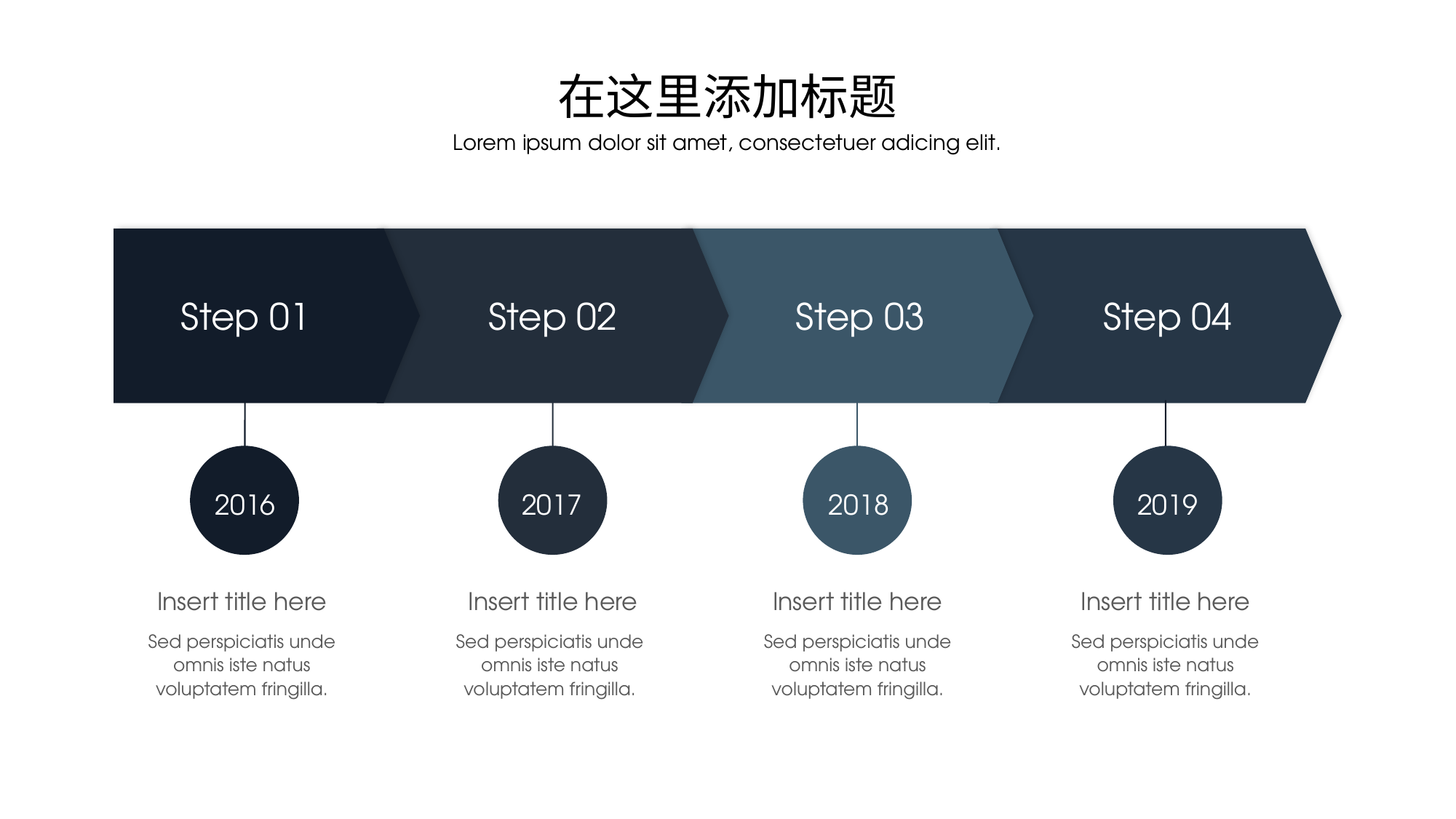

在这里添加标题
Lorem ipsum dolor sit amet, consectetuer adicing elit.

Step 01
Step 02
Step 03
Step 04

2016
2017
2018
2019
Insert title here
Insert title here
Insert title here
Insert title here
Sed perspiciatis unde omnis iste natus voluptatem fringilla.
Sed perspiciatis unde omnis iste natus voluptatem fringilla.
Sed perspiciatis unde omnis iste natus voluptatem fringilla.
Sed perspiciatis unde omnis iste natus voluptatem fringilla.